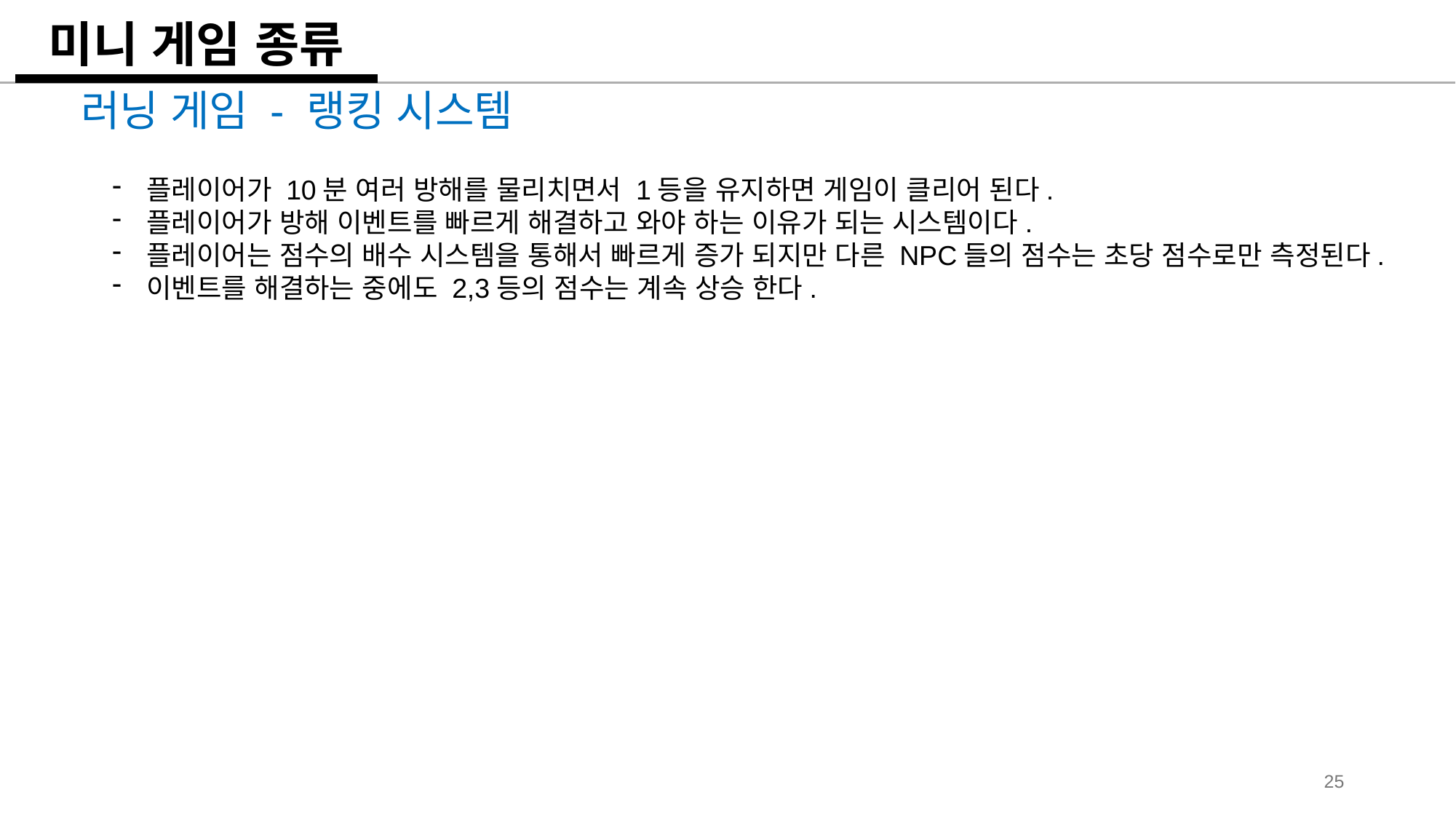

# 미니 게임 종류
러닝 게임 - 랭킹 시스템
플레이어가 10분 여러 방해를 물리치면서 1등을 유지하면 게임이 클리어 된다.
플레이어가 방해 이벤트를 빠르게 해결하고 와야 하는 이유가 되는 시스템이다.
플레이어는 점수의 배수 시스템을 통해서 빠르게 증가 되지만 다른 NPC들의 점수는 초당 점수로만 측정된다.
이벤트를 해결하는 중에도 2,3등의 점수는 계속 상승 한다.
25